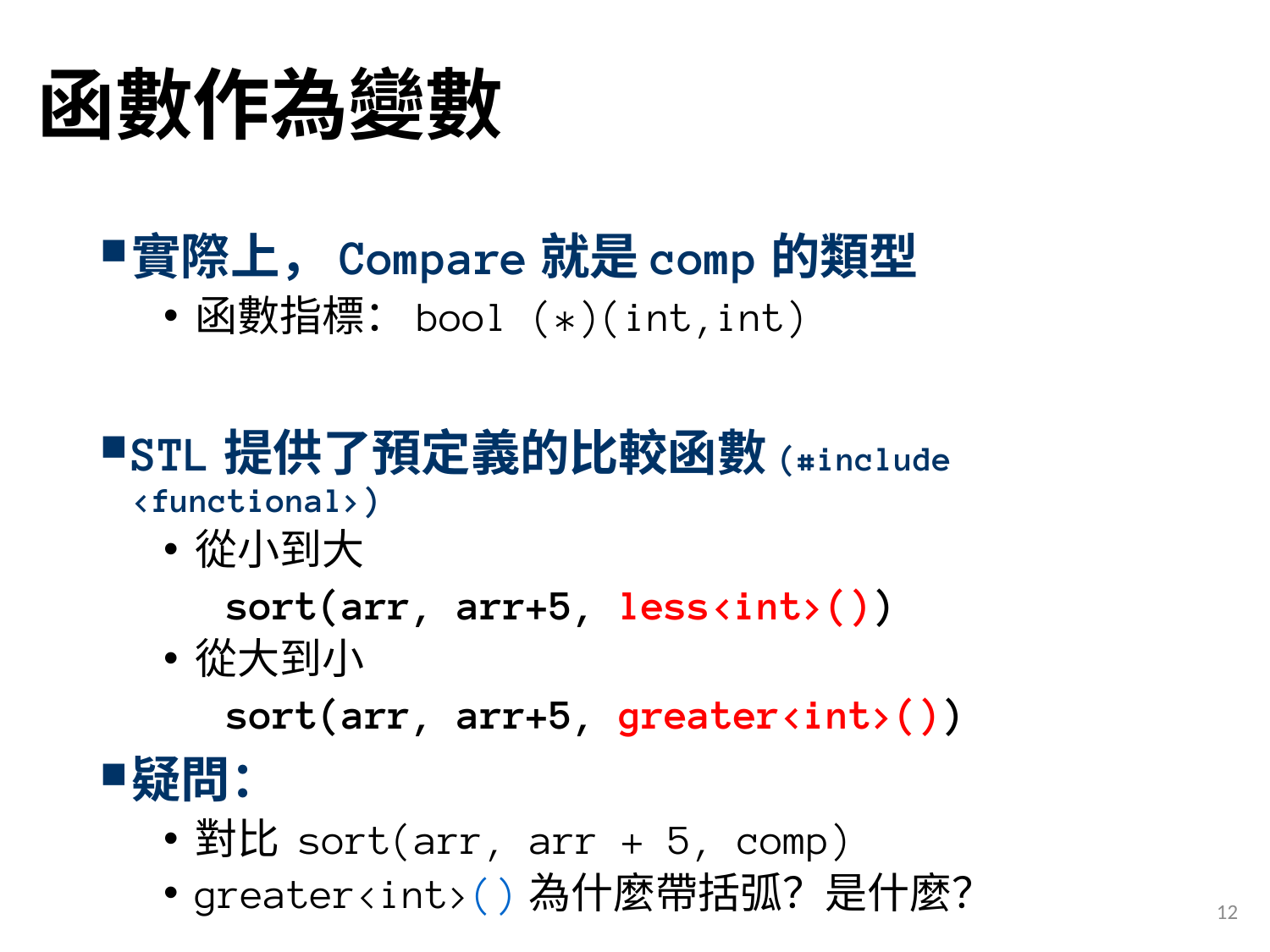

# 函數作為變數
實際上，Compare就是comp的類型
函數指標：bool (*)(int,int)

STL提供了預定義的比較函數(#include <functional>)
從小到大
sort(arr, arr+5, less<int>())
從大到小
sort(arr, arr+5, greater<int>())
疑問：
對比 sort(arr, arr + 5, comp)
greater<int>()為什麼帶括弧？是什麼？
12